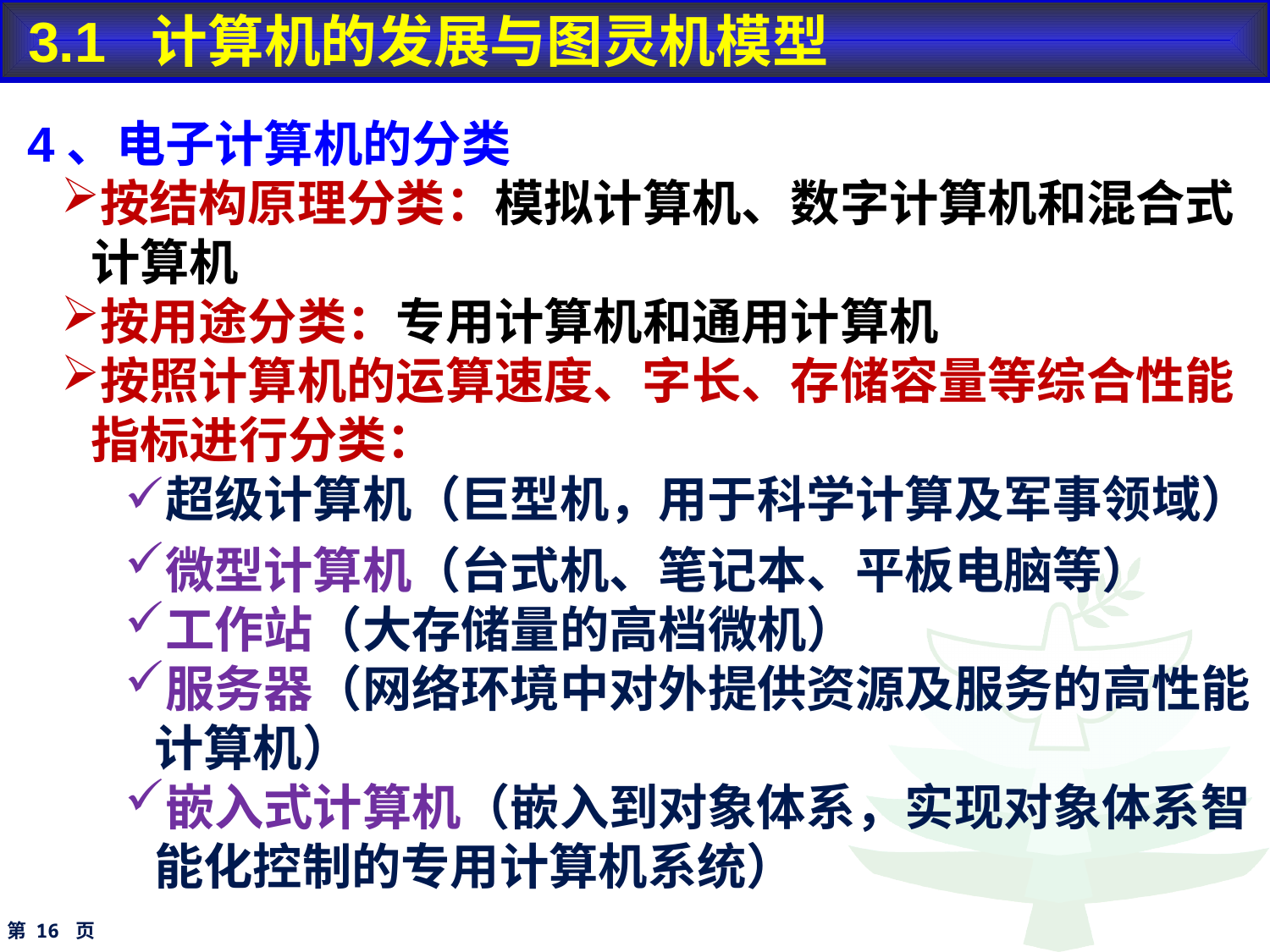

3.1  计算机的发展与图灵机模型
4、电子计算机的分类
按结构原理分类：模拟计算机、数字计算机和混合式计算机
按用途分类：专用计算机和通用计算机
按照计算机的运算速度、字长、存储容量等综合性能指标进行分类：
超级计算机（巨型机，用于科学计算及军事领域）
微型计算机（台式机、笔记本、平板电脑等）
工作站（大存储量的高档微机）
服务器（网络环境中对外提供资源及服务的高性能计算机）
嵌入式计算机（嵌入到对象体系，实现对象体系智能化控制的专用计算机系统）